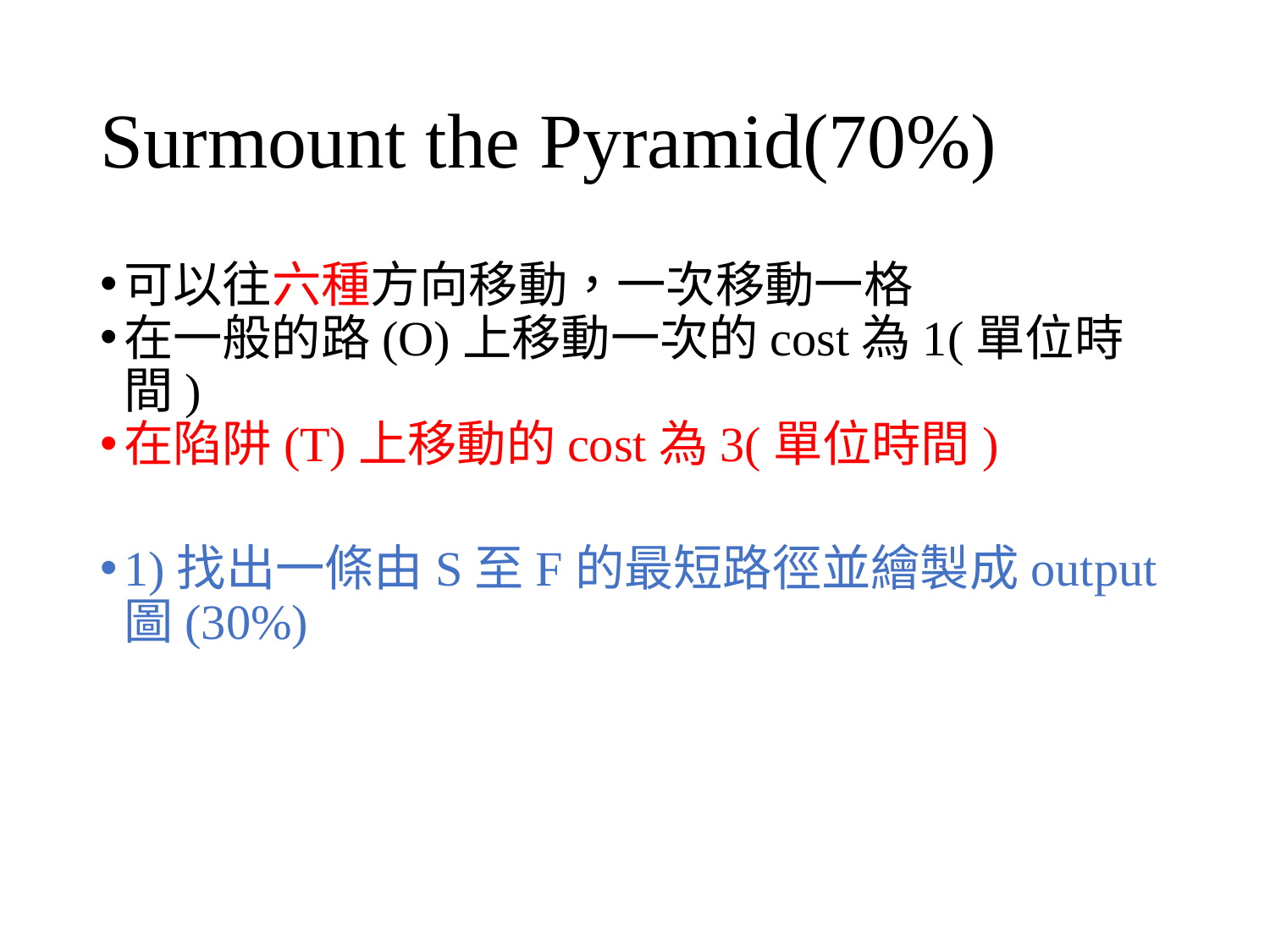

# Surmount the Pyramid(70%)
可以往六種方向移動，一次移動一格
在一般的路(O)上移動一次的cost為1(單位時間)
在陷阱(T)上移動的cost為3(單位時間)

1)找出一條由S至F的最短路徑並繪製成output圖(30%)